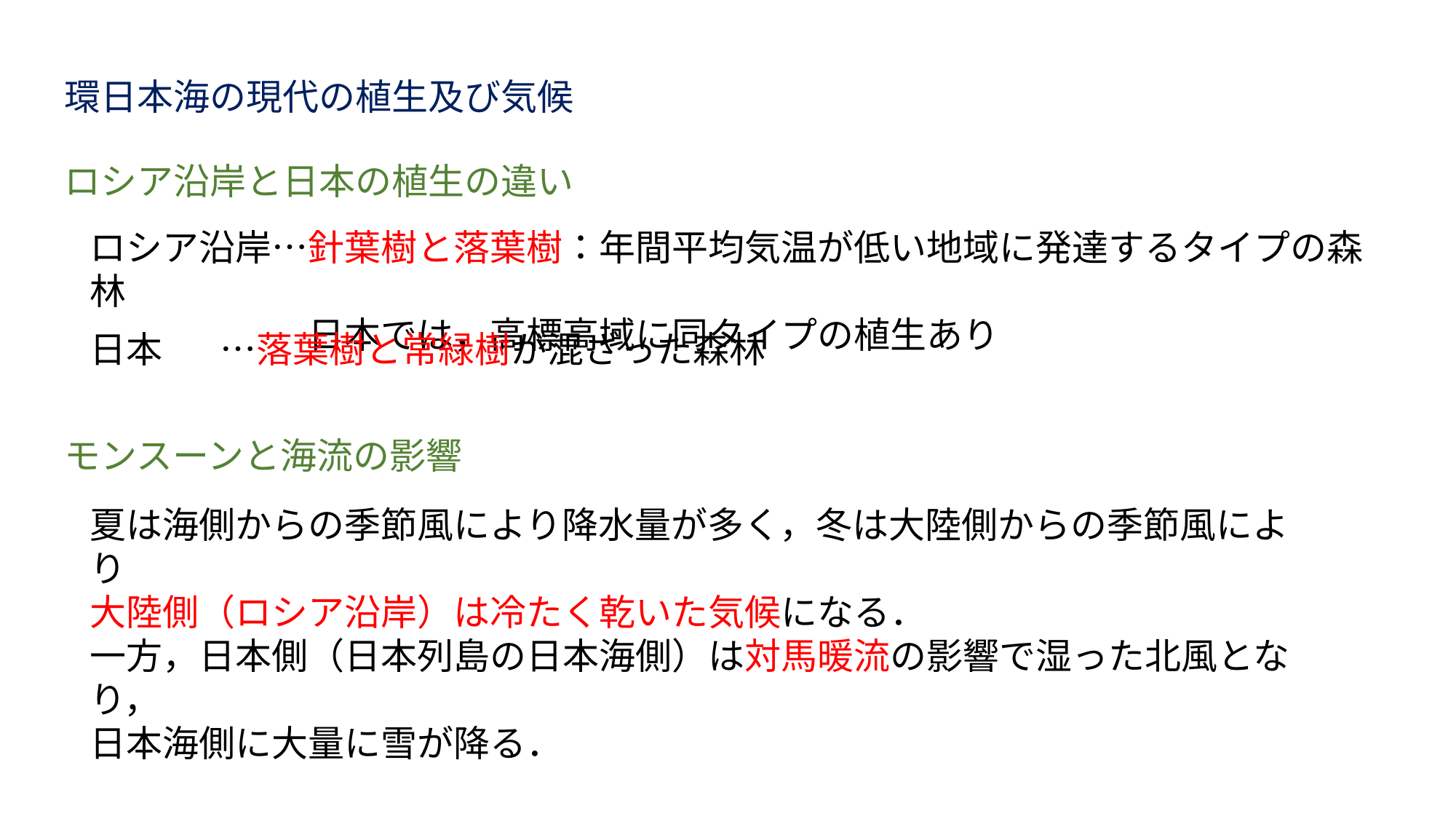

環日本海の現代の植生及び気候
ロシア沿岸と日本の植生の違い
ロシア沿岸…針葉樹と落葉樹：年間平均気温が低い地域に発達するタイプの森林
		日本では，高標高域に同タイプの植生あり
日本       …落葉樹と常緑樹が混ざった森林
モンスーンと海流の影響
夏は海側からの季節風により降水量が多く，冬は大陸側からの季節風により
大陸側（ロシア沿岸）は冷たく乾いた気候になる．
一方，日本側（日本列島の日本海側）は対馬暖流の影響で湿った北風となり，
日本海側に大量に雪が降る．